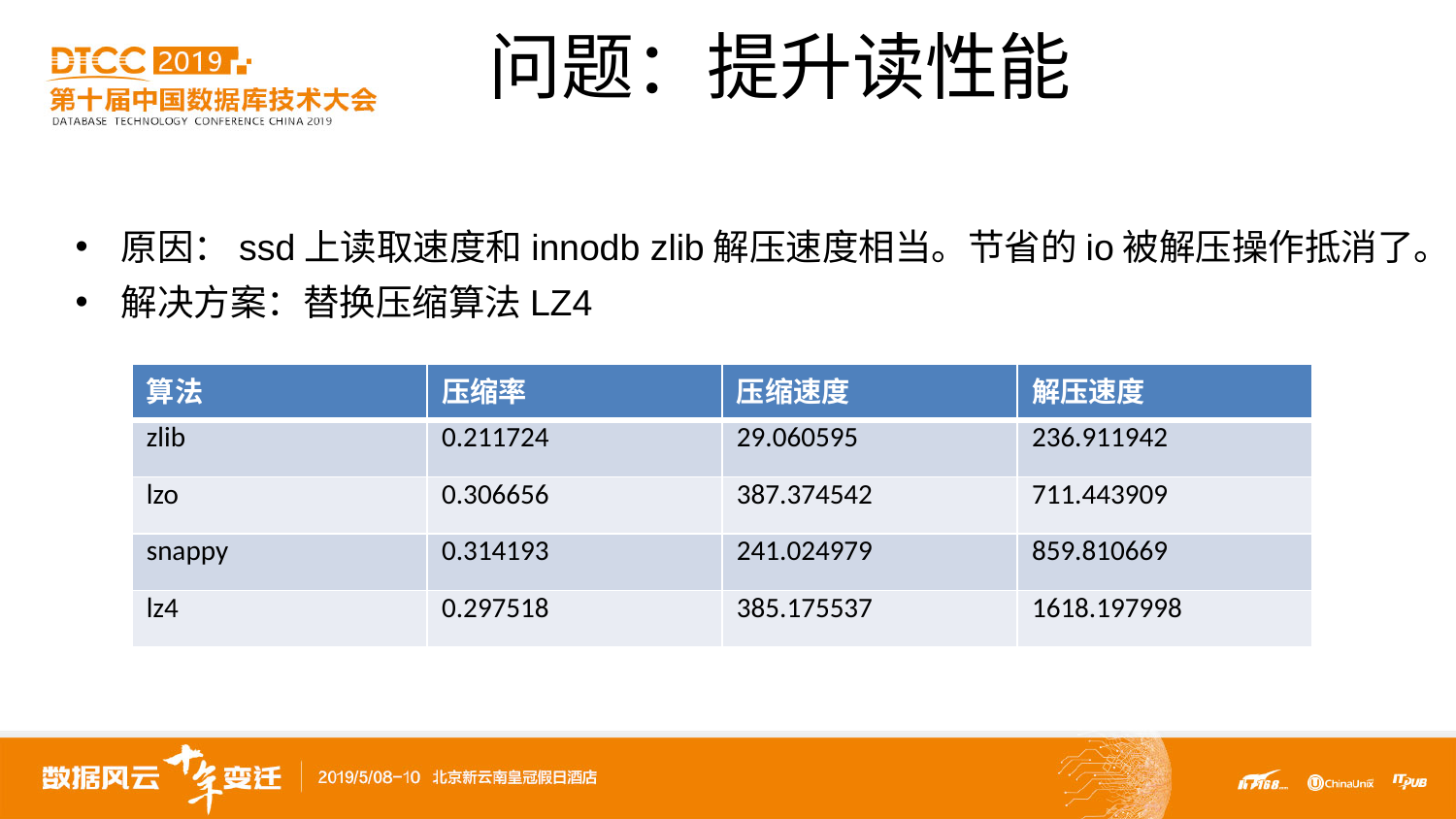

# 问题：提升读性能
原因：ssd上读取速度和innodb zlib解压速度相当。节省的io被解压操作抵消了。
解决方案：替换压缩算法LZ4

| 算法 | 压缩率 | 压缩速度 | 解压速度 |
| --- | --- | --- | --- |
| zlib | 0.211724 | 29.060595 | 236.911942 |
| lzo | 0.306656 | 387.374542 | 711.443909 |
| snappy | 0.314193 | 241.024979 | 859.810669 |
| lz4 | 0.297518 | 385.175537 | 1618.197998 |